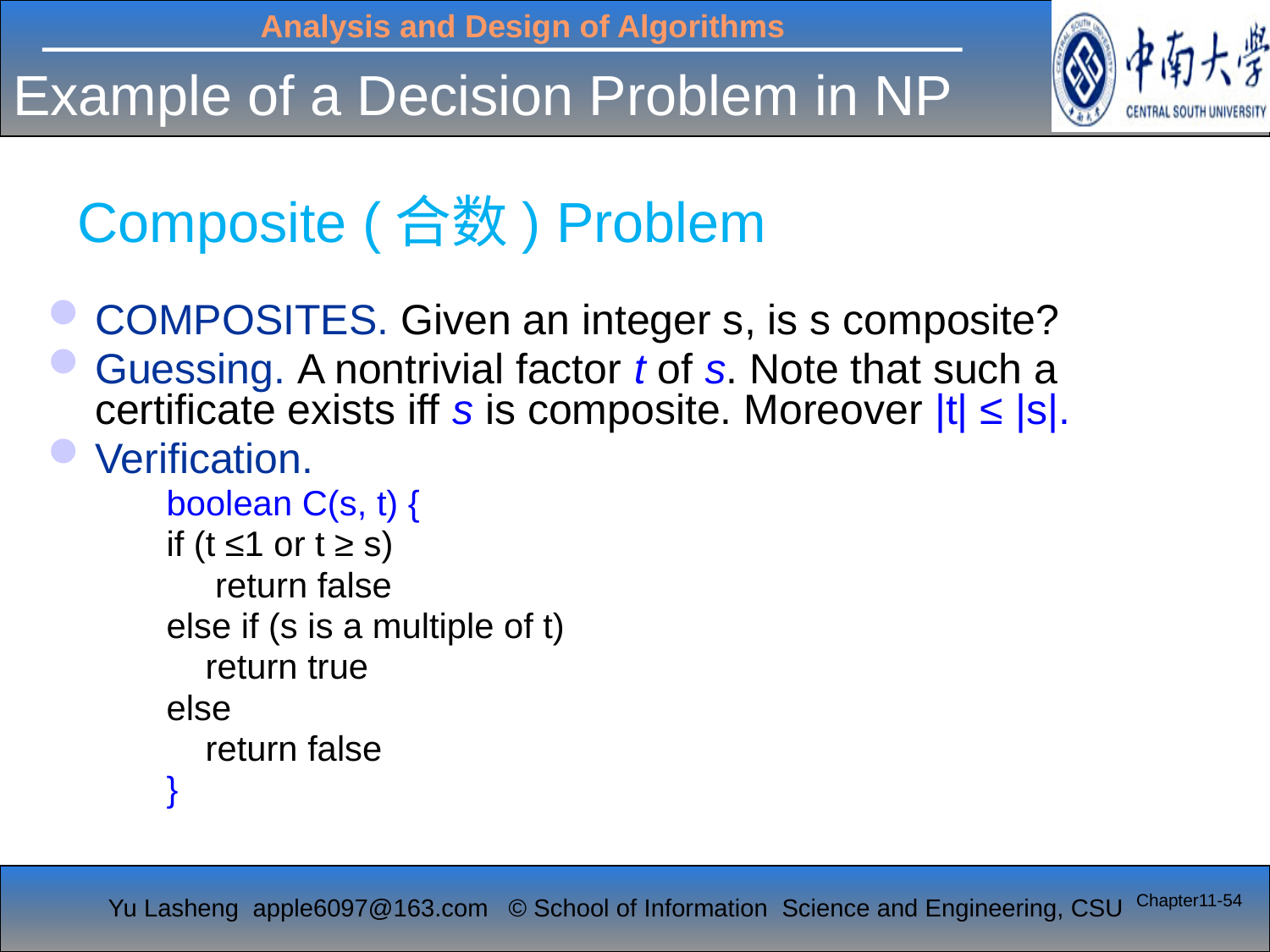

Example of a Decision Problem in NP
# Composite (合数) Problem
COMPOSITES. Given an integer s, is s composite?
Guessing. A nontrivial factor t of s. Note that such a certificate exists iff s is composite. Moreover |t| ≤ |s|.
Verification.
boolean C(s, t) {
if (t ≤1 or t ≥ s)
     return false
else if (s is a multiple of t)
    return true
else
    return false
}

Chapter11-54